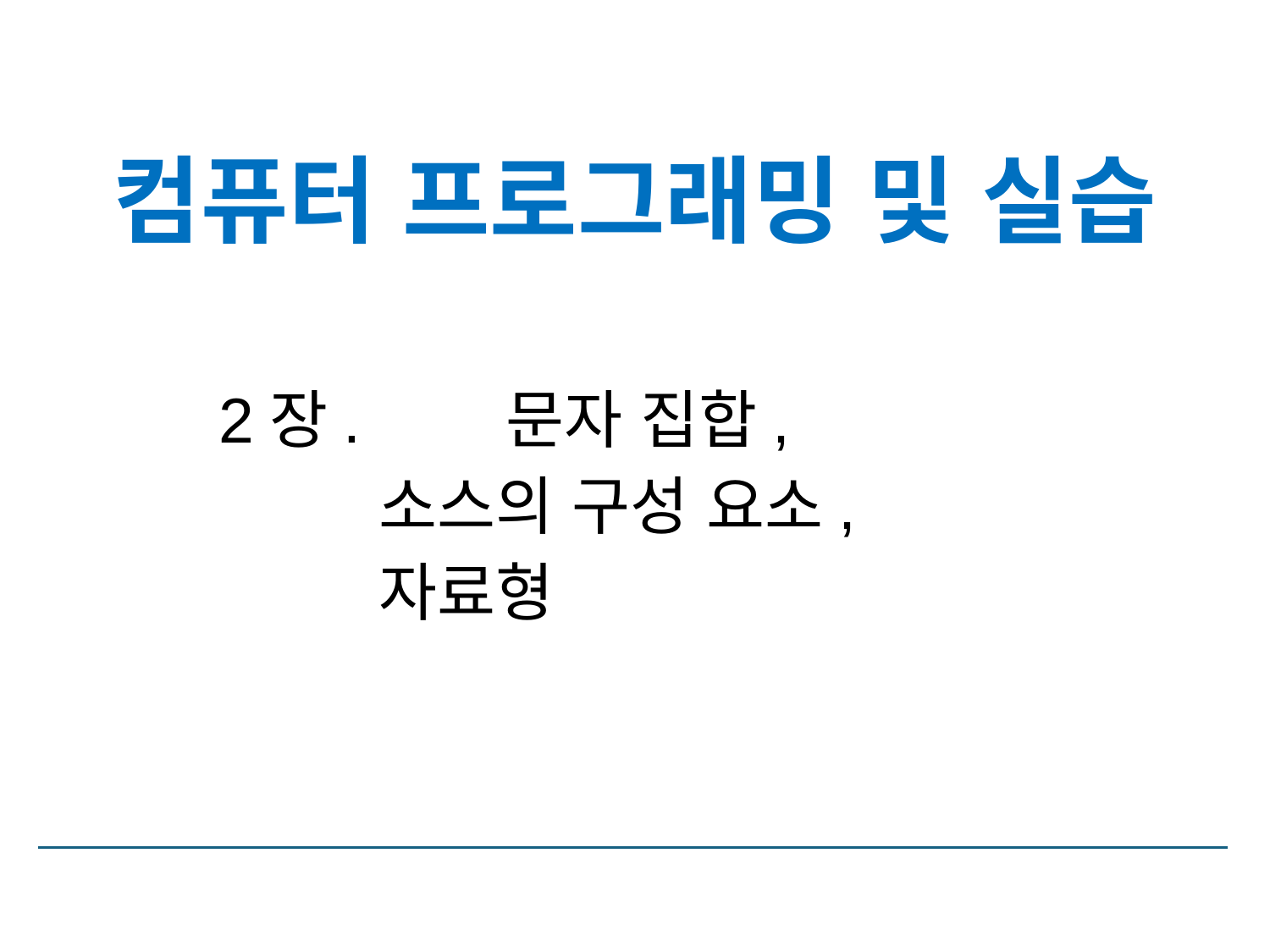

# 컴퓨터 프로그래밍 및 실습
2장.	 문자 집합,
	 소스의 구성 요소,
	 자료형